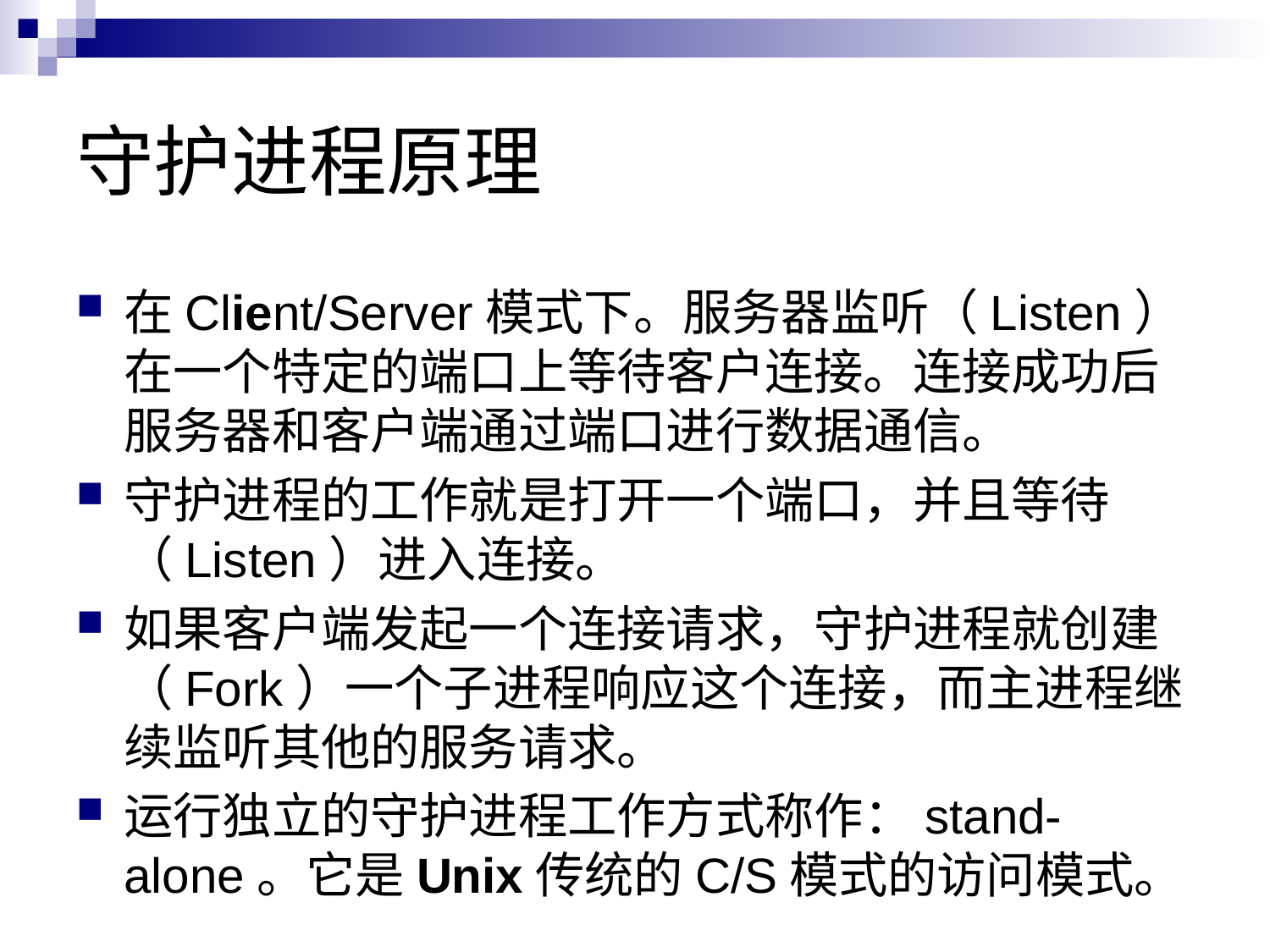

# 守护进程原理
在Client/Server模式下。服务器监听（Listen）在一个特定的端口上等待客户连接。连接成功后服务器和客户端通过端口进行数据通信。
守护进程的工作就是打开一个端口，并且等待（Listen）进入连接。
如果客户端发起一个连接请求，守护进程就创建（Fork）一个子进程响应这个连接，而主进程继续监听其他的服务请求。
运行独立的守护进程工作方式称作：stand-alone。它是Unix传统的C/S模式的访问模式。